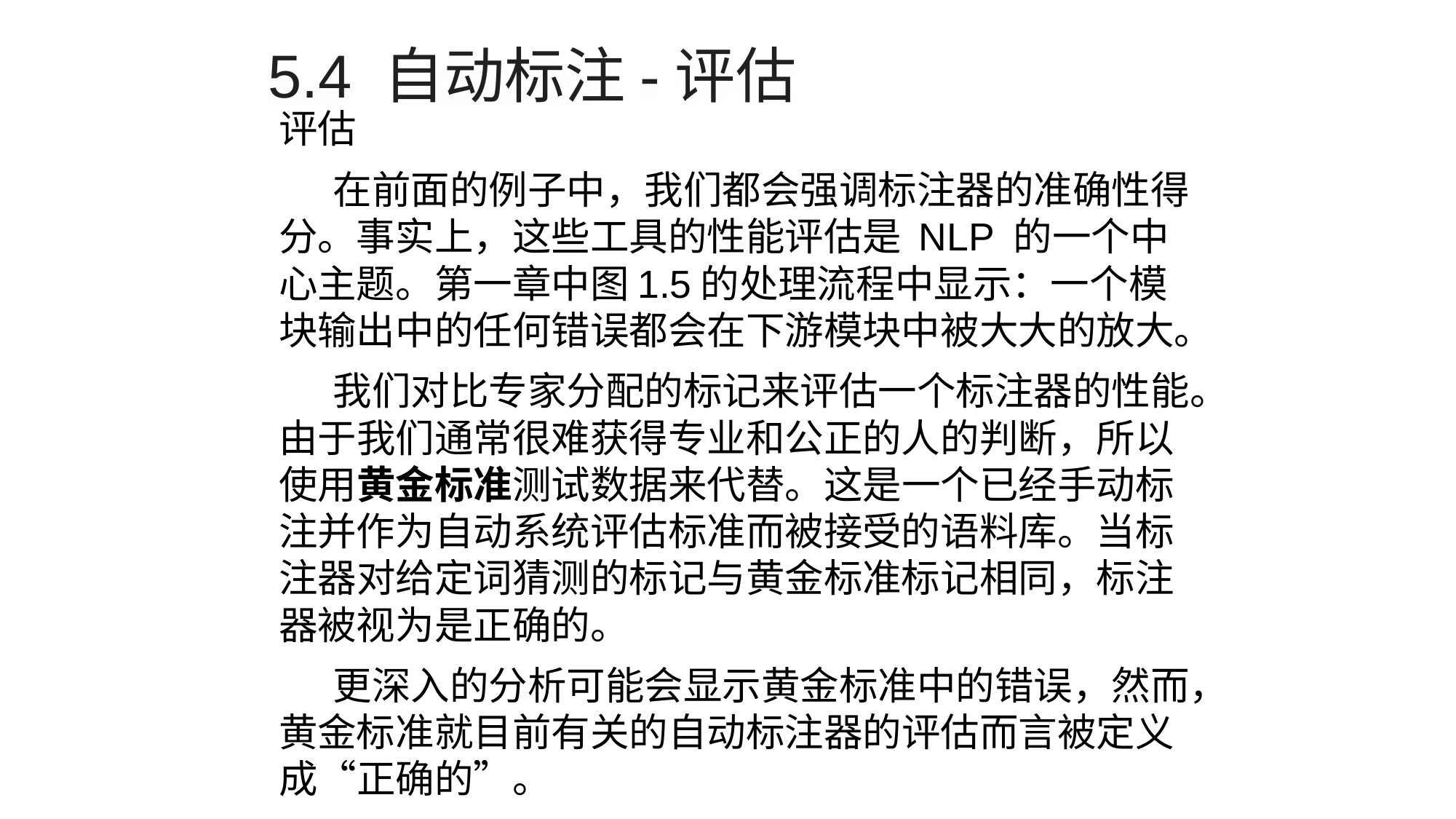

# 5.4 自动标注-评估
评估
在前面的例子中，我们都会强调标注器的准确性得分。事实上，这些工具的性能评估是 NLP 的一个中心主题。第一章中图1.5的处理流程中显示：一个模块输出中的任何错误都会在下游模块中被大大的放大。
我们对比专家分配的标记来评估一个标注器的性能。由于我们通常很难获得专业和公正的人的判断，所以使用黄金标准测试数据来代替。这是一个已经手动标注并作为自动系统评估标准而被接受的语料库。当标注器对给定词猜测的标记与黄金标准标记相同，标注器被视为是正确的。
更深入的分析可能会显示黄金标准中的错误，然而，黄金标准就目前有关的自动标注器的评估而言被定义成“正确的”。